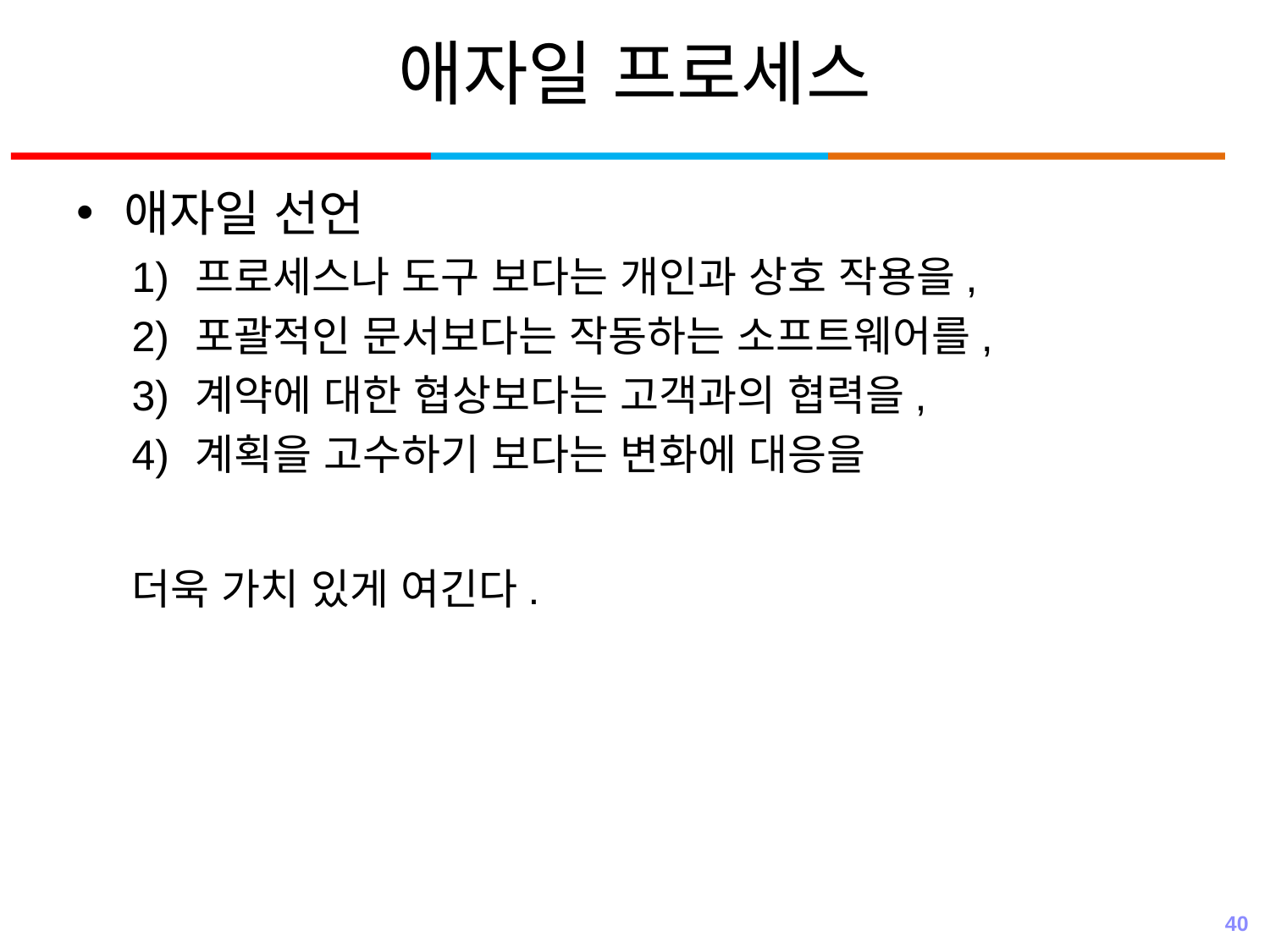

# 애자일 프로세스
애자일 선언
프로세스나 도구 보다는 개인과 상호 작용을,
포괄적인 문서보다는 작동하는 소프트웨어를,
계약에 대한 협상보다는 고객과의 협력을,
계획을 고수하기 보다는 변화에 대응을

더욱 가치 있게 여긴다.
40